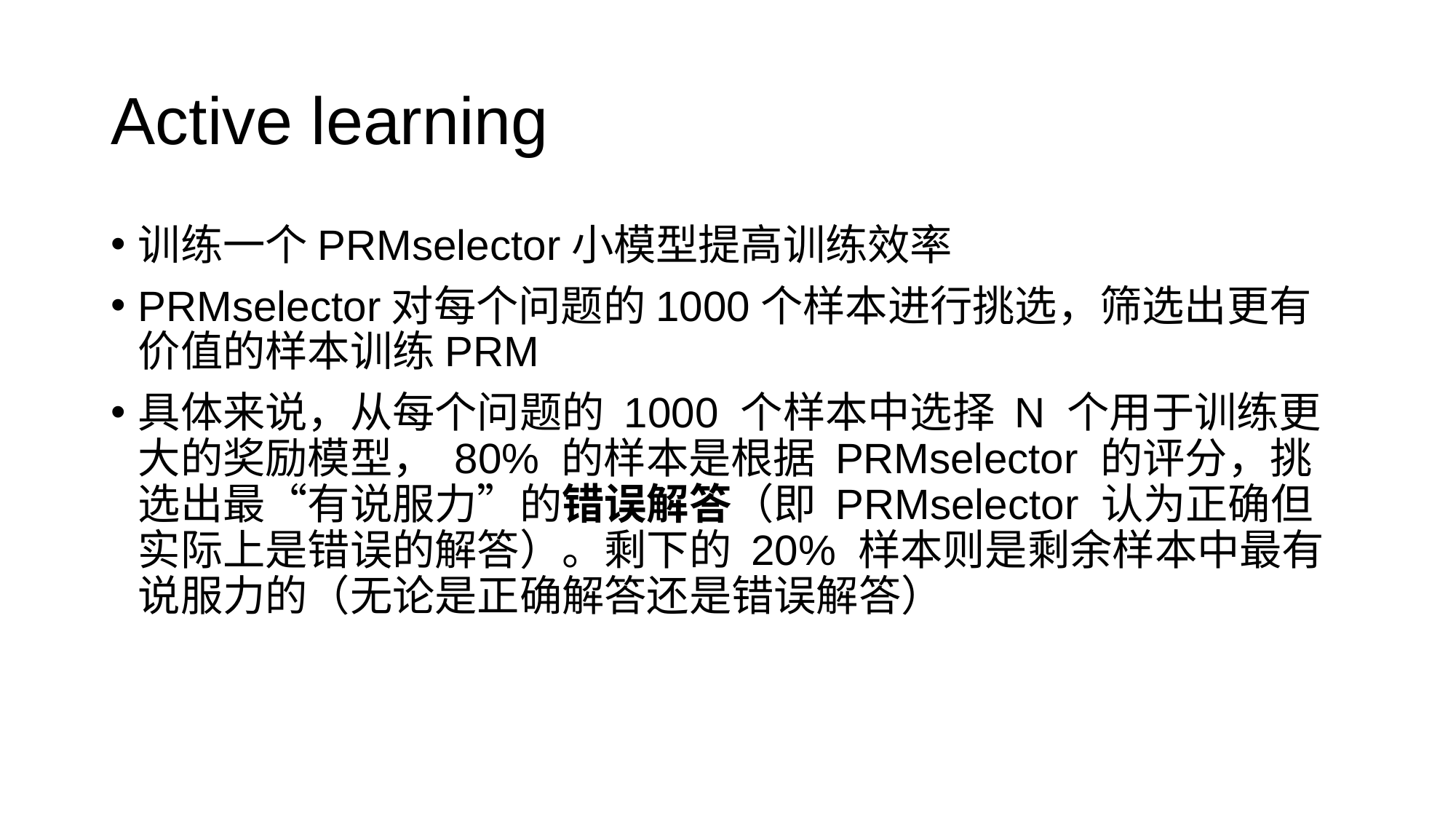

# Active learning
训练一个PRMselector小模型提高训练效率
PRMselector对每个问题的1000个样本进行挑选，筛选出更有价值的样本训练PRM
具体来说，从每个问题的 1000 个样本中选择 N 个用于训练更大的奖励模型， 80% 的样本是根据 PRMselector 的评分，挑选出最“有说服力”的错误解答（即 PRMselector 认为正确但实际上是错误的解答）。剩下的 20% 样本则是剩余样本中最有说服力的（无论是正确解答还是错误解答）